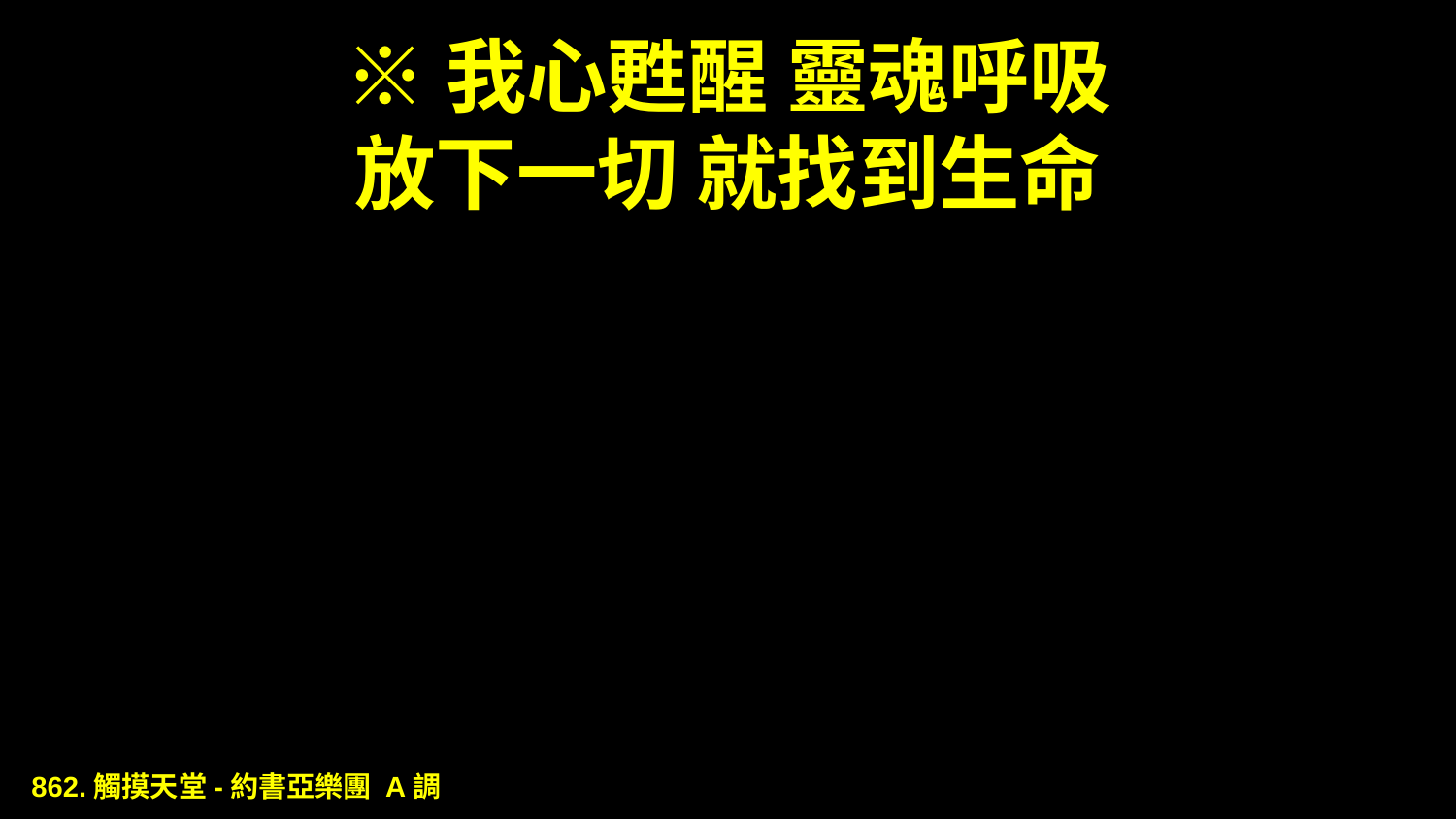

# ※我心甦醒 靈魂呼吸 放下一切 就找到生命
862.觸摸天堂-約書亞樂團 A調